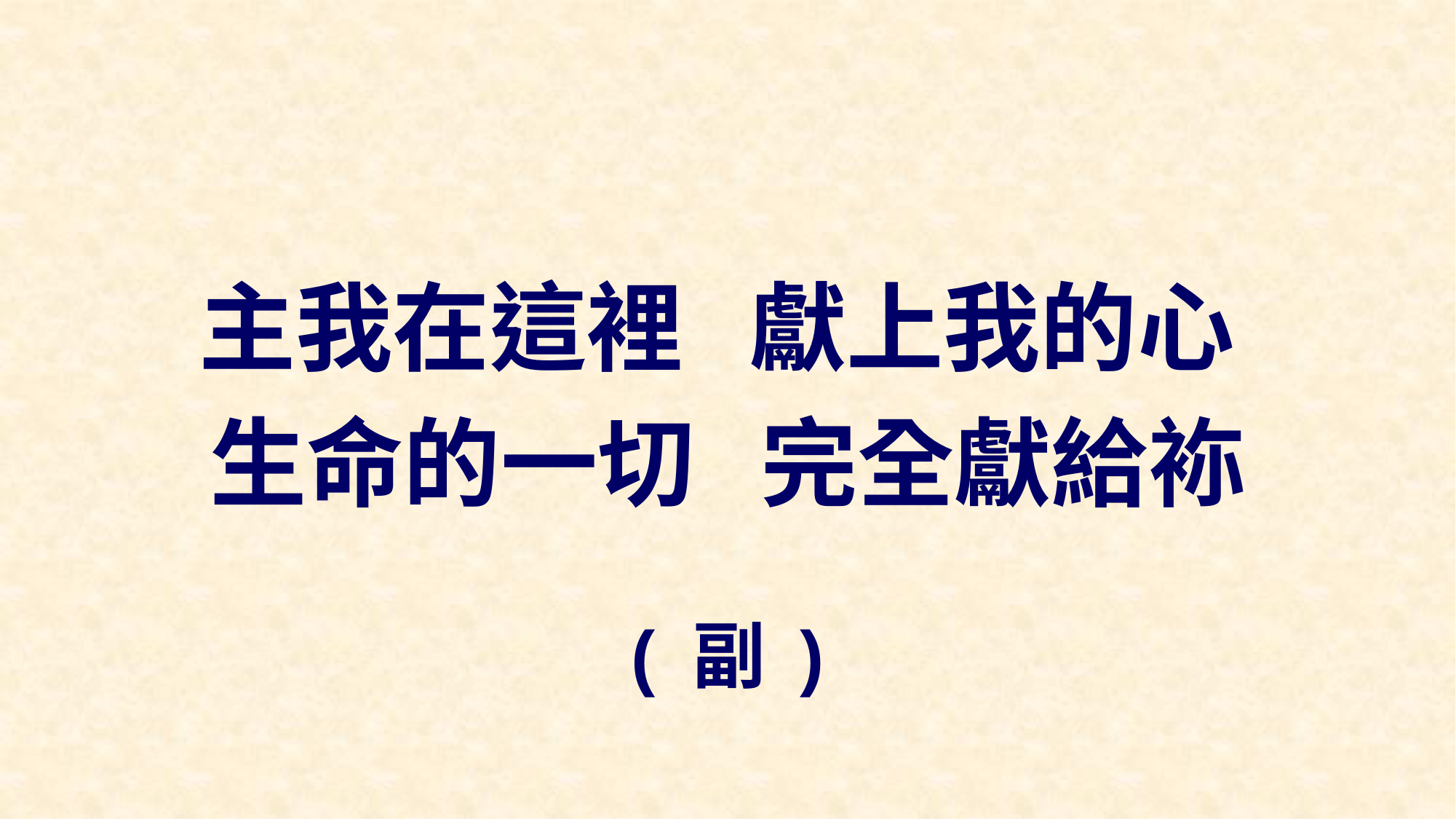

主我在這裡   獻上我的心
生命的一切   完全獻給袮
( 副 )